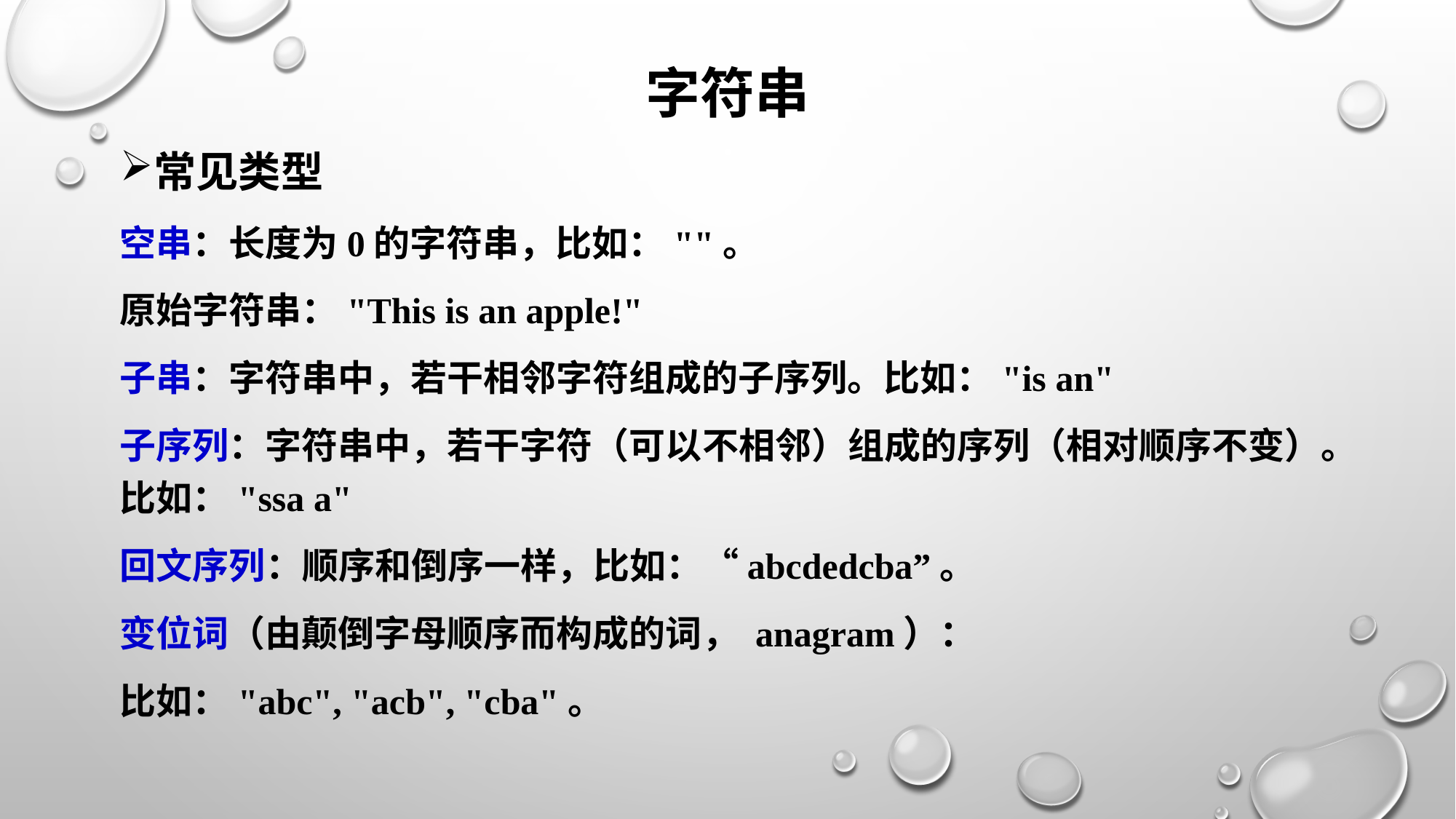

# 字符串
常见类型
空串：长度为0的字符串，比如：""。
原始字符串："This is an apple!"
子串：字符串中，若干相邻字符组成的子序列。比如："is an"
子序列：字符串中，若干字符（可以不相邻）组成的序列（相对顺序不变）。比如："ssa a"
回文序列：顺序和倒序一样，比如：“abcdedcba”。
变位词（由颠倒字母顺序而构成的词， anagram）：
比如："abc", "acb", "cba"。